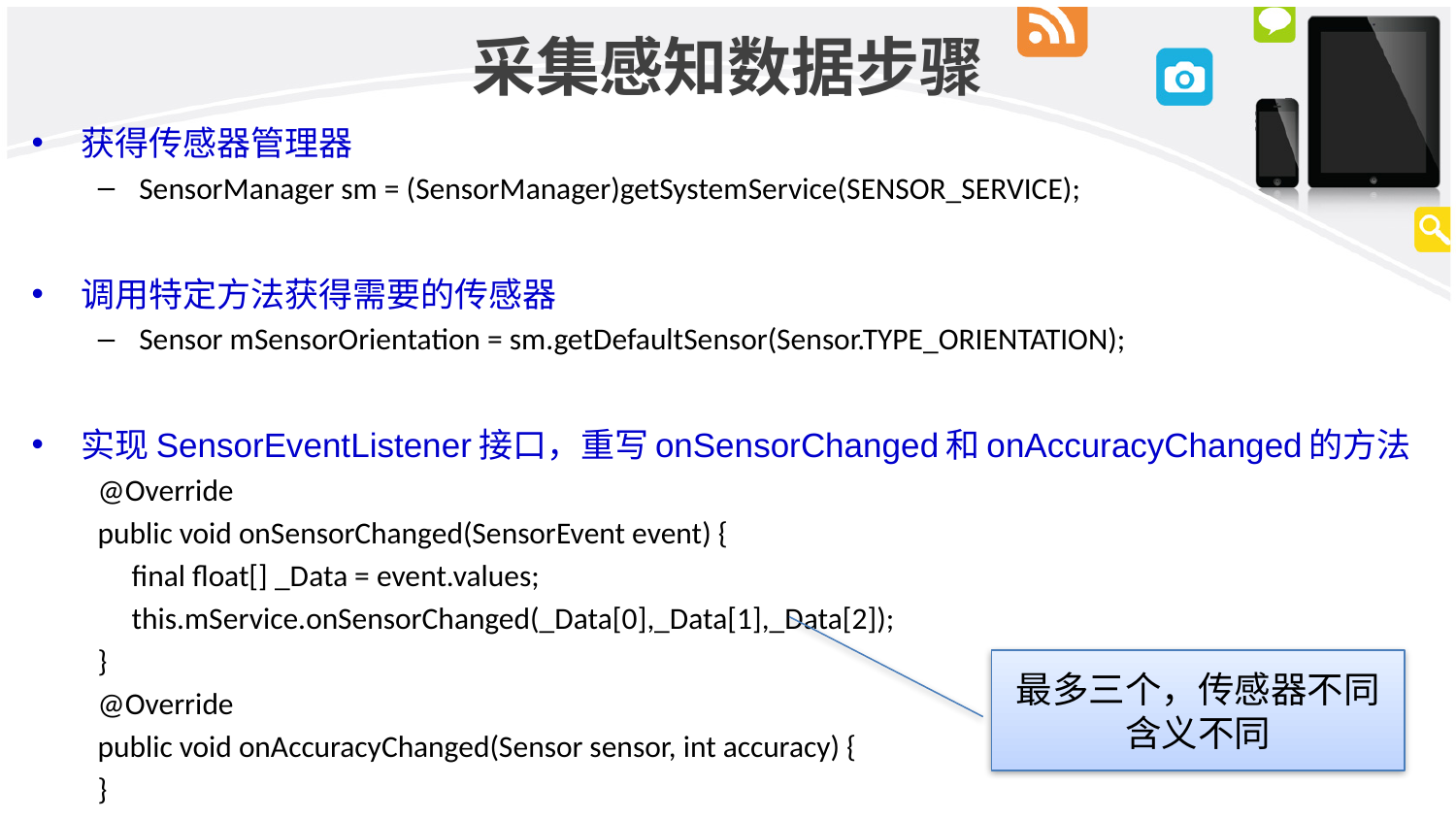

# 采集感知数据步骤
获得传感器管理器
SensorManager sm = (SensorManager)getSystemService(SENSOR_SERVICE);

调用特定方法获得需要的传感器
Sensor mSensorOrientation = sm.getDefaultSensor(Sensor.TYPE_ORIENTATION);

实现SensorEventListener接口，重写onSensorChanged和onAccuracyChanged的方法
@Override
public void onSensorChanged(SensorEvent event) {
     final float[] _Data = event.values;
     this.mService.onSensorChanged(_Data[0],_Data[1],_Data[2]);
}
@Override
public void onAccuracyChanged(Sensor sensor, int accuracy) {
}
最多三个，传感器不同
含义不同